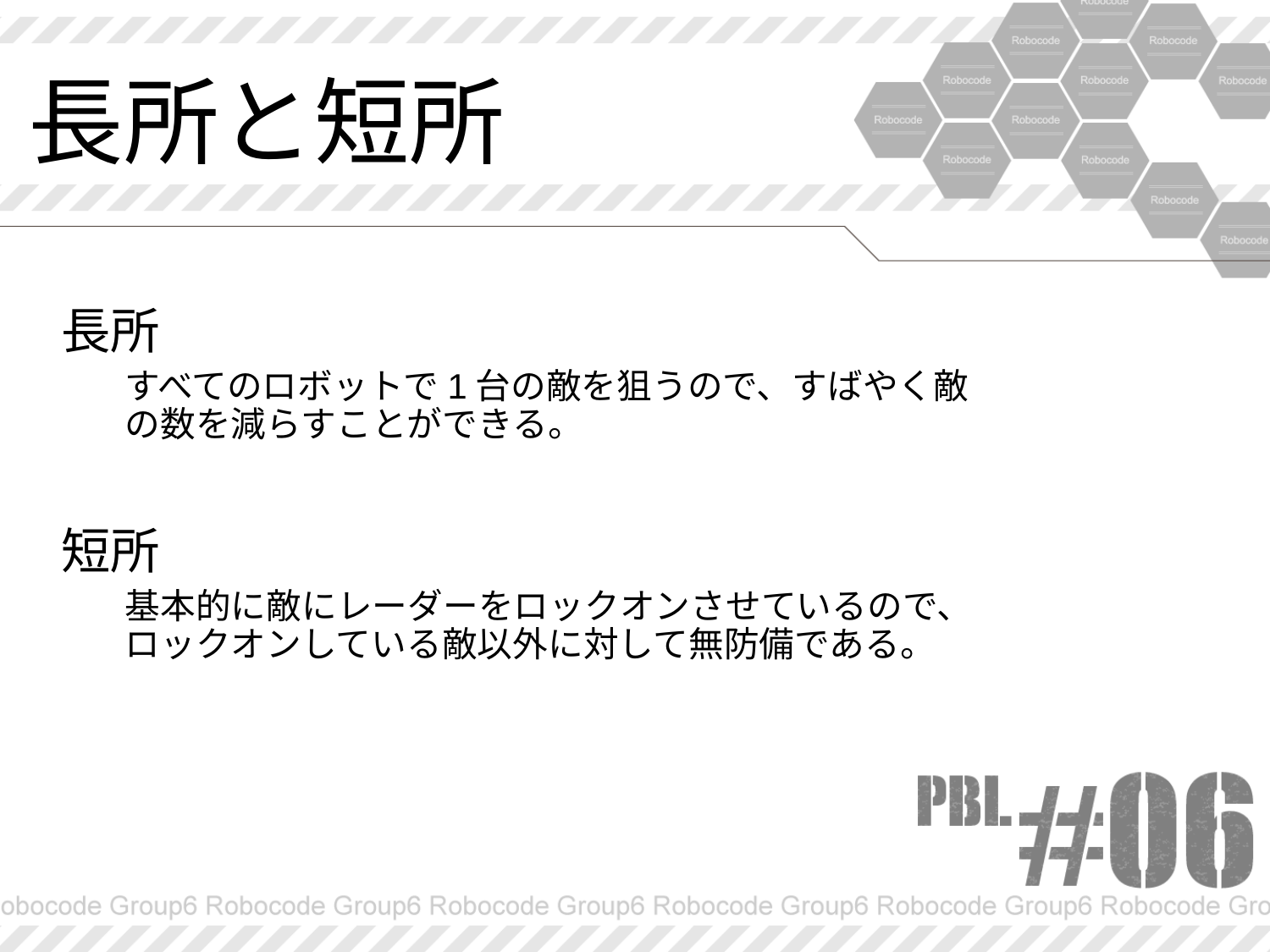

# 長所と短所
長所
すべてのロボットで1台の敵を狙うので、すばやく敵の数を減らすことができる。

短所
基本的に敵にレーダーをロックオンさせているので、ロックオンしている敵以外に対して無防備である。